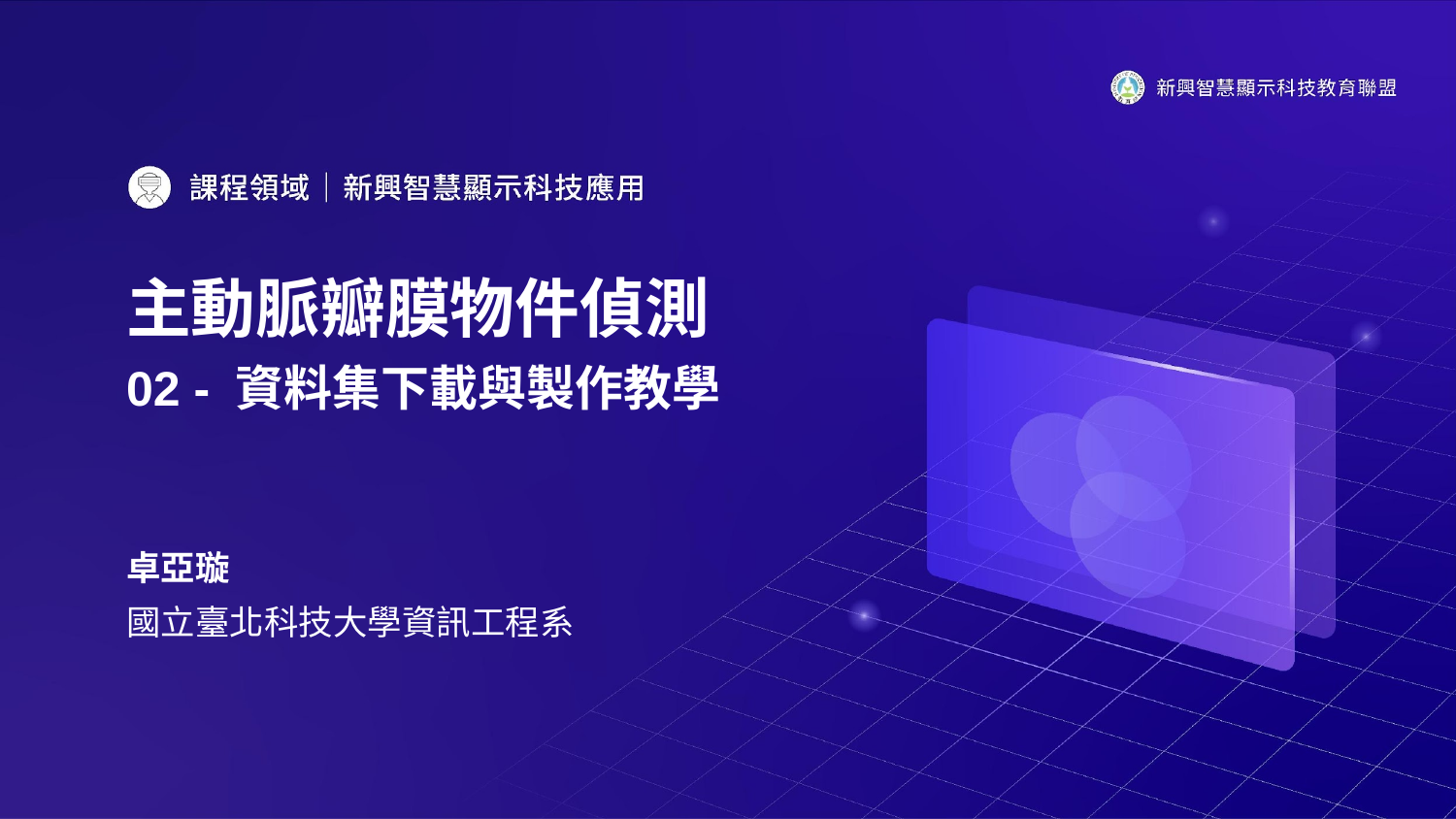

# 主動脈瓣膜物件偵測
02 - 資料集下載與製作教學
卓亞璇
國立臺北科技大學資訊工程系